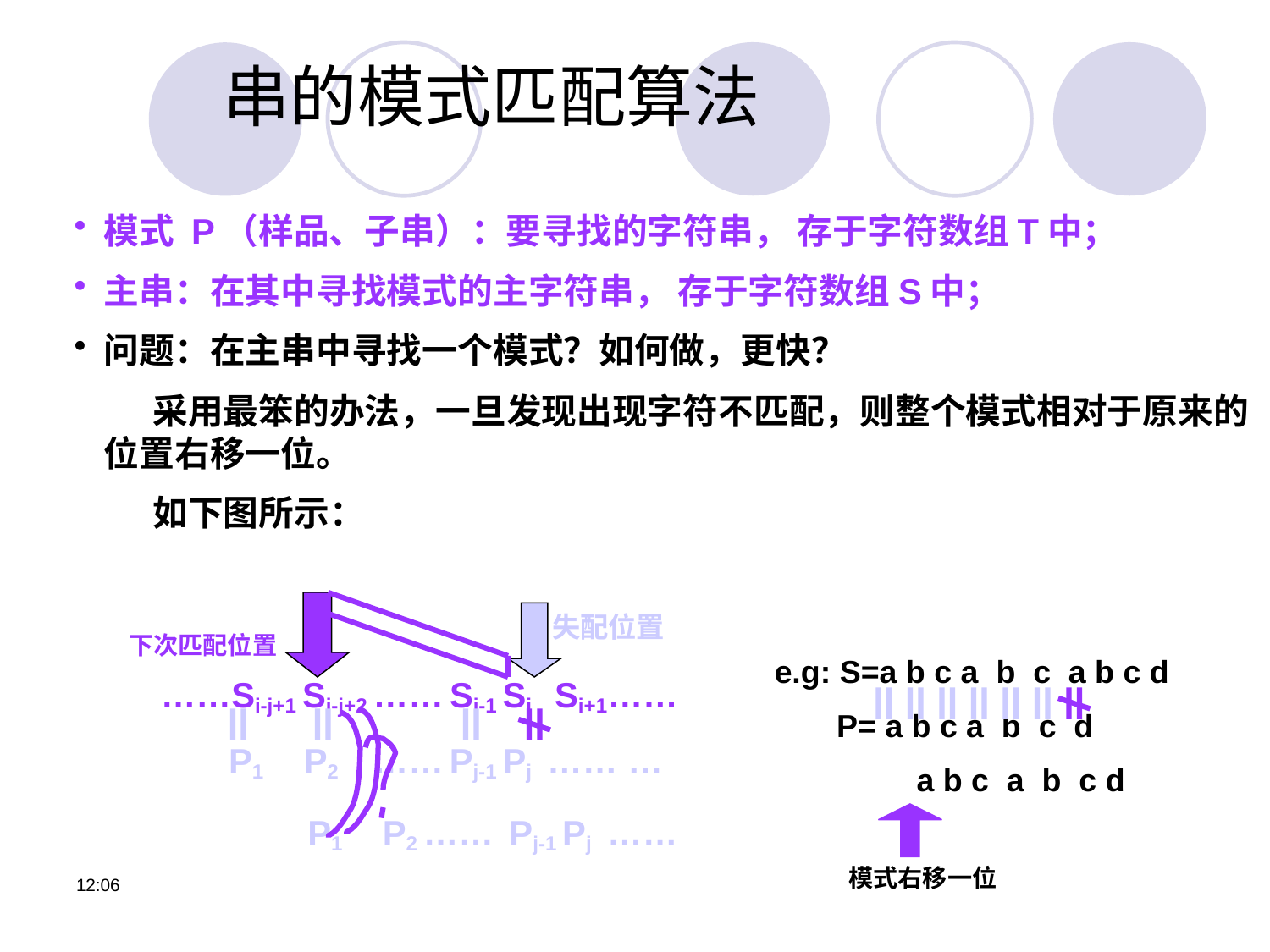

# 串的模式匹配算法
模式 P（样品、子串）：要寻找的字符串， 存于字符数组T中；
主串：在其中寻找模式的主字符串， 存于字符数组S中；
问题：在主串中寻找一个模式？如何做，更快？
     采用最笨的办法，一旦发现出现字符不匹配，则整个模式相对于原来的位置右移一位。
     如下图所示：

失配位置

下次匹配位置
e.g: S=a b c a  b  c  a b c d
       P= a b c a  b  c  d
                a b c  a  b  c d

……Si-j+1 Si-j+2 …… Si-1 Si    Si+1……
       P1       P2      …… Pj-1 Pj  …… …

              P1       P2 ……  Pj-1 Pj  ……

模式右移一位
12:06